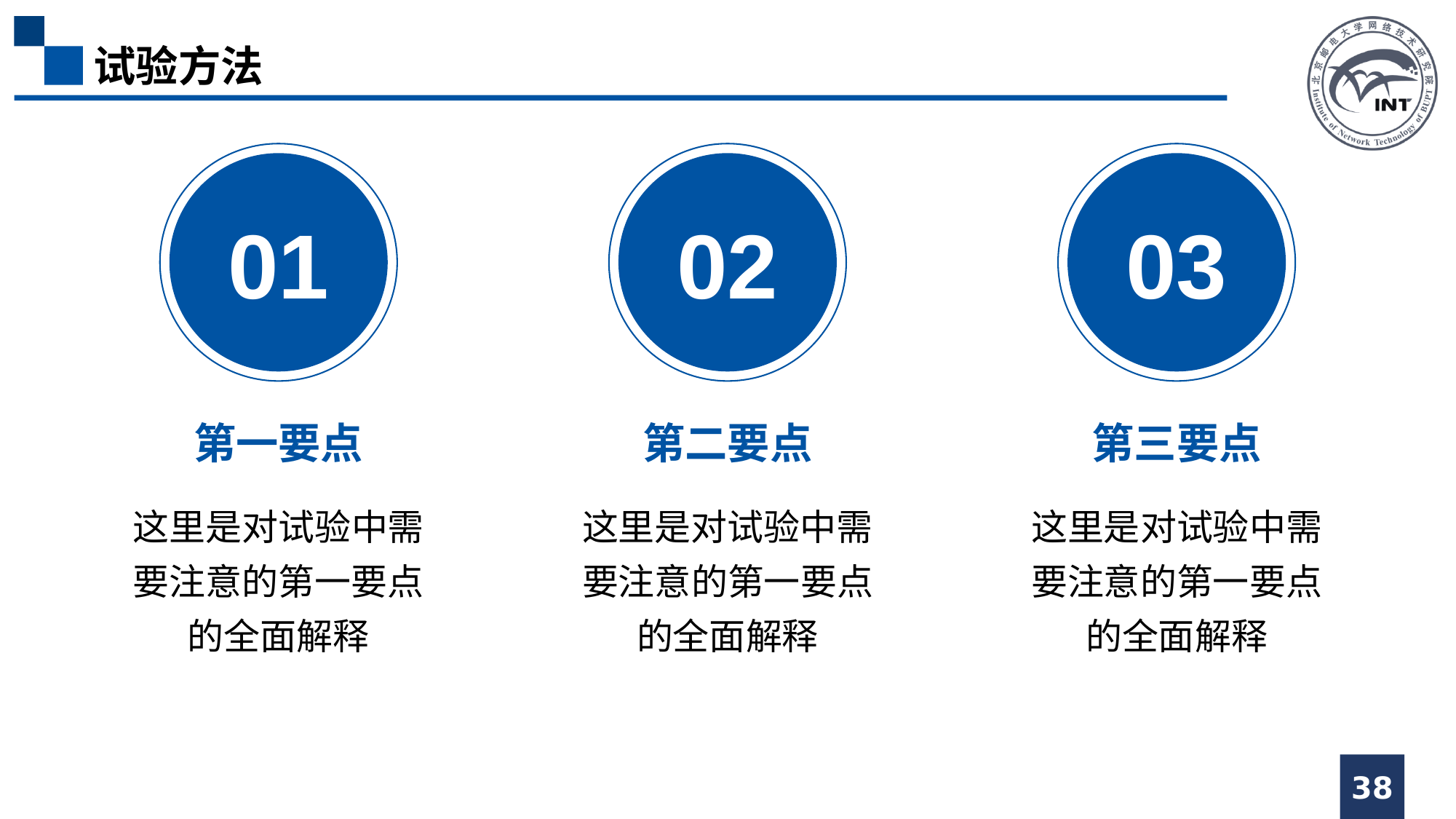

试验方法

01

02

03
第一要点
第二要点
第三要点
这里是对试验中需要注意的第一要点的全面解释
这里是对试验中需要注意的第一要点的全面解释
这里是对试验中需要注意的第一要点的全面解释
38